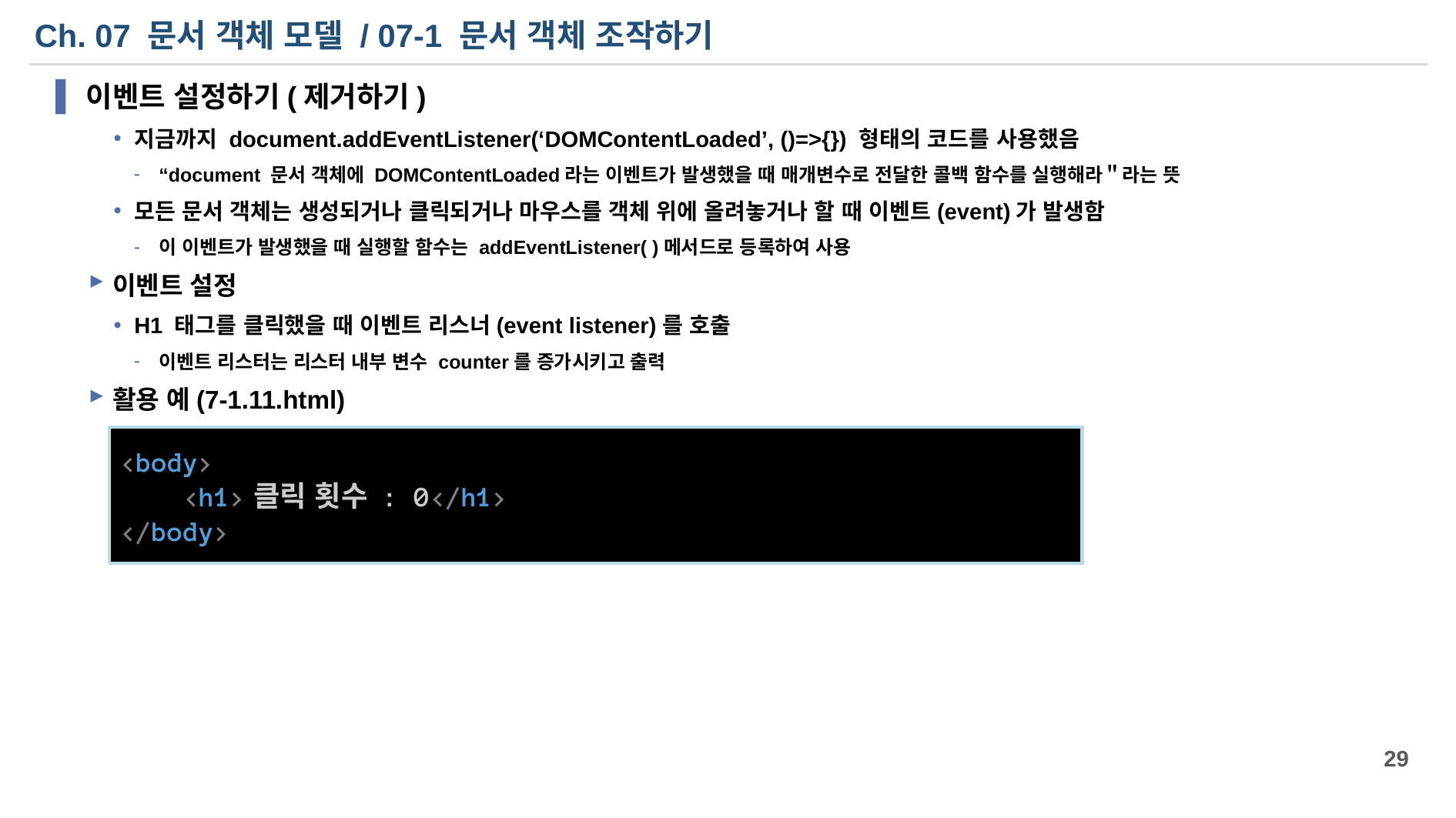

# Ch. 07 문서 객체 모델 / 07-1 문서 객체 조작하기
이벤트 설정하기(제거하기)
지금까지 document.addEventListener(‘DOMContentLoaded’, ()=>{}) 형태의 코드를 사용했음
“document 문서 객체에 DOMContentLoaded라는 이벤트가 발생했을 때 매개변수로 전달한 콜백 함수를 실행해라＂라는 뜻
모든 문서 객체는 생성되거나 클릭되거나 마우스를 객체 위에 올려놓거나 할 때 이벤트(event)가 발생함
이 이벤트가 발생했을 때 실행할 함수는 addEventListener( )메서드로 등록하여 사용
이벤트 설정
H1 태그를 클릭했을 때 이벤트 리스너(event listener)를 호출
이벤트 리스터는 리스터 내부 변수 counter를 증가시키고 출력
활용 예(7-1.11.html)
<body>
    <h1>클릭 횟수 : 0</h1>
</body>
29